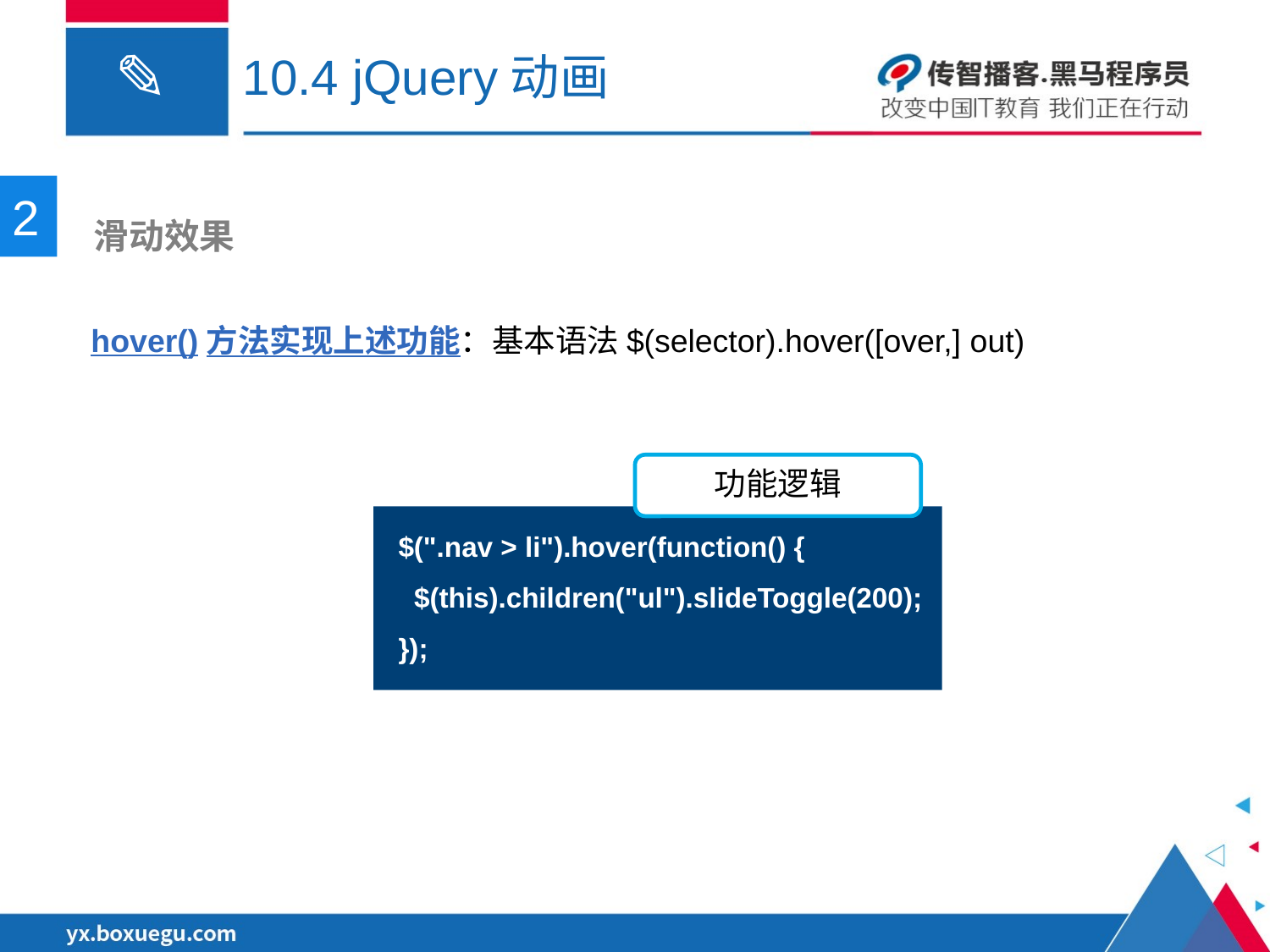

# 10.4 jQuery动画

2
  滑动效果
hover()方法实现上述功能：基本语法$(selector).hover([over,] out)
功能逻辑
$(".nav > li").hover(function() {
  $(this).children("ul").slideToggle(200);
});